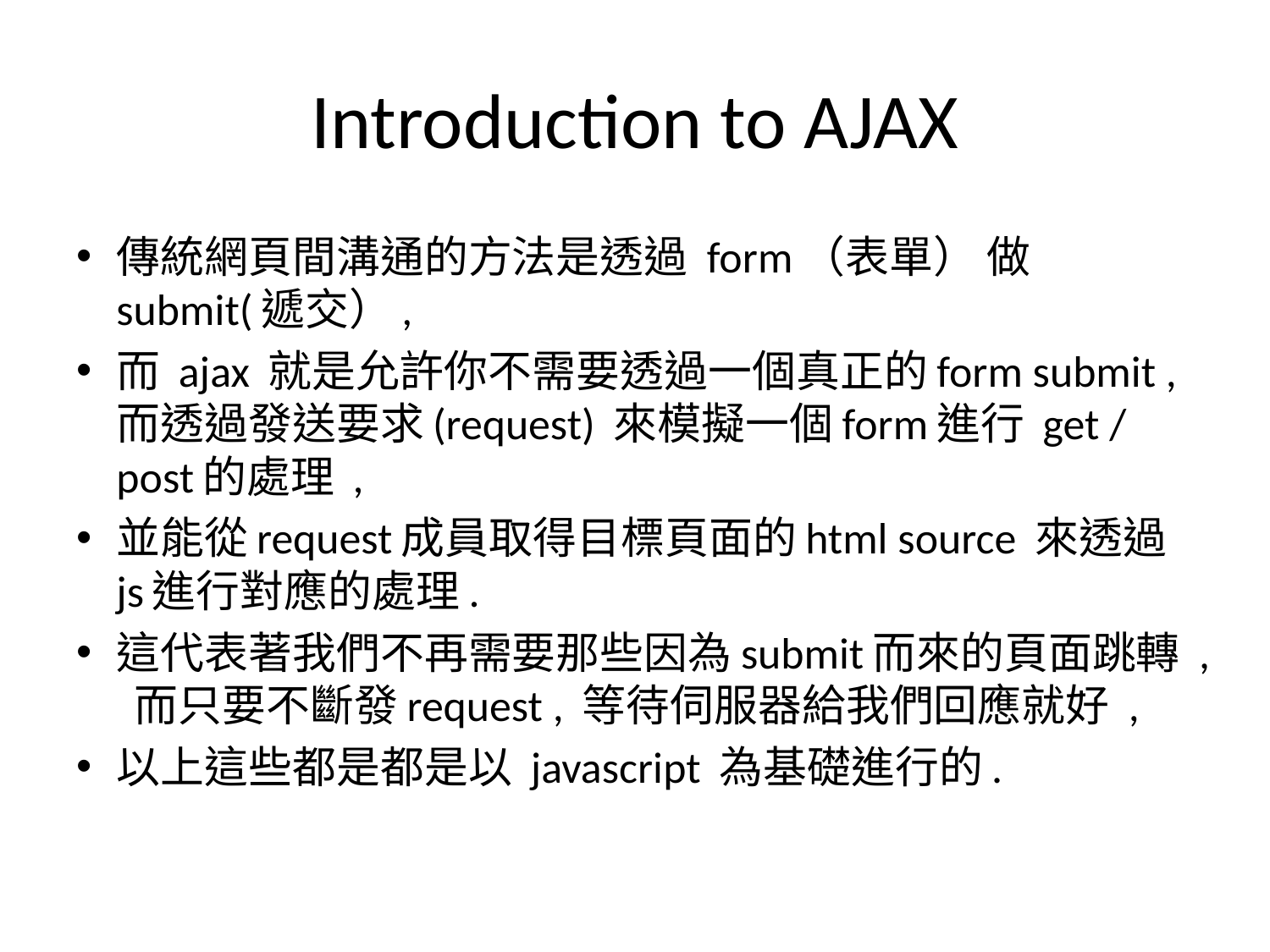

# Introduction to AJAX
傳統網頁間溝通的方法是透過 form（表單） 做submit(遞交）,
而 ajax 就是允許你不需要透過一個真正的form submit , 而透過發送要求(request) 來模擬一個form進行 get / post的處理 ,
並能從request成員取得目標頁面的html source 來透過js進行對應的處理.
這代表著我們不再需要那些因為submit而來的頁面跳轉 , 而只要不斷發request , 等待伺服器給我們回應就好 ,
以上這些都是都是以 javascript 為基礎進行的.